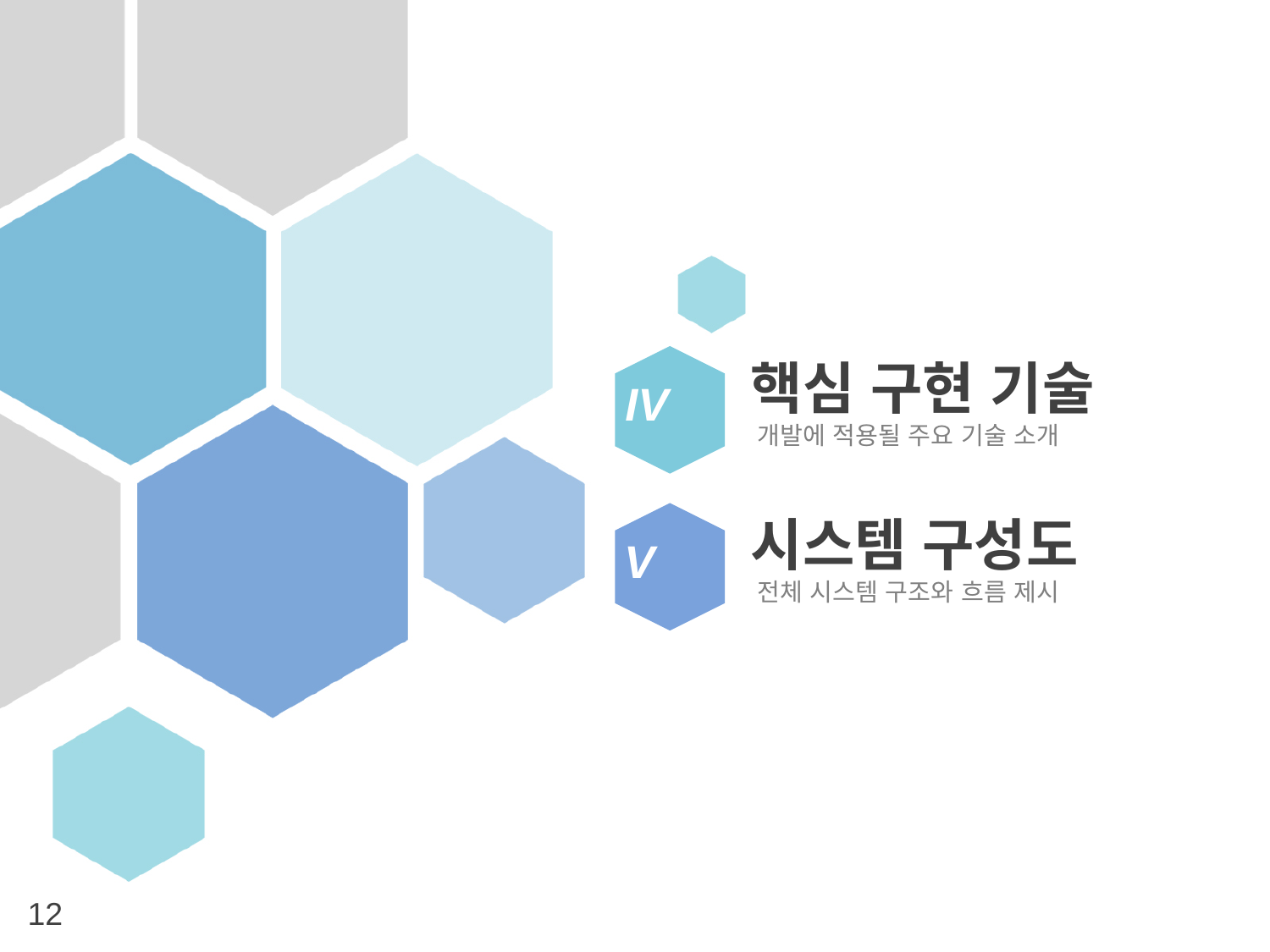

핵심 구현 기술

IV
개발에 적용될 주요 기술 소개
시스템 구성도

V
전체 시스템 구조와 흐름 제시
12